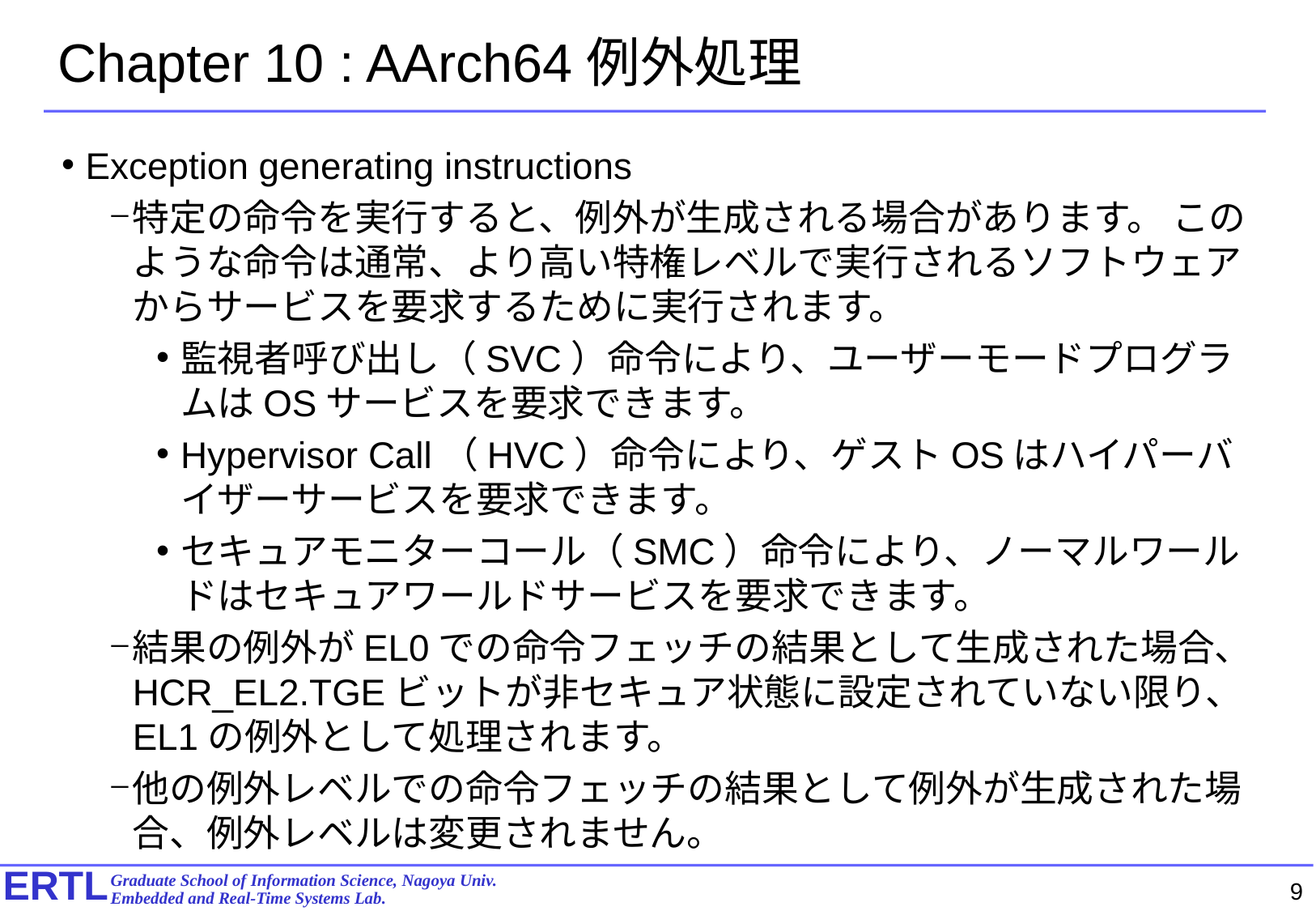

# Chapter 10 : AArch64例外処理
Exception generating instructions
特定の命令を実行すると、例外が生成される場合があります。 このような命令は通常、より高い特権レベルで実行されるソフトウェアからサービスを要求するために実行されます。
監視者呼び出し（SVC）命令により、ユーザーモードプログラムはOSサービスを要求できます。
Hypervisor Call（HVC）命令により、ゲストOSはハイパーバイザーサービスを要求できます。
セキュアモニターコール（SMC）命令により、ノーマルワールドはセキュアワールドサービスを要求できます。
結果の例外がEL0での命令フェッチの結果として生成された場合、HCR_EL2.TGEビットが非セキュア状態に設定されていない限り、EL1の例外として処理されます。
他の例外レベルでの命令フェッチの結果として例外が生成された場合、例外レベルは変更されません。
9